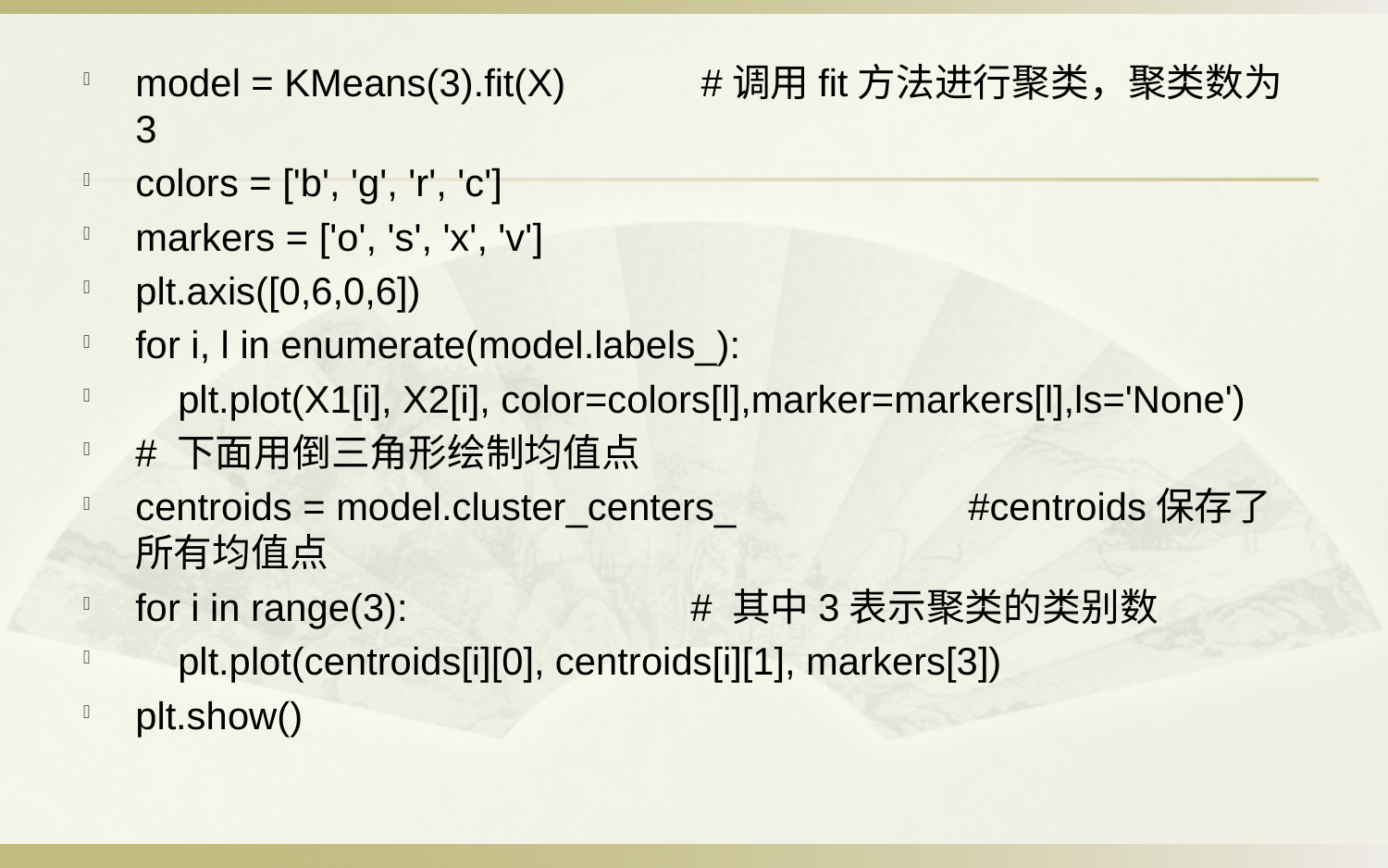

model = KMeans(3).fit(X)	 #调用fit方法进行聚类，聚类数为3
colors = ['b', 'g', 'r', 'c']
markers = ['o', 's', 'x', 'v']
plt.axis([0,6,0,6])
for i, l in enumerate(model.labels_):
    plt.plot(X1[i], X2[i], color=colors[l],marker=markers[l],ls='None')
# 下面用倒三角形绘制均值点
centroids = model.cluster_centers_ 		#centroids保存了所有均值点
for i in range(3):			# 其中3表示聚类的类别数
    plt.plot(centroids[i][0], centroids[i][1], markers[3])
plt.show()